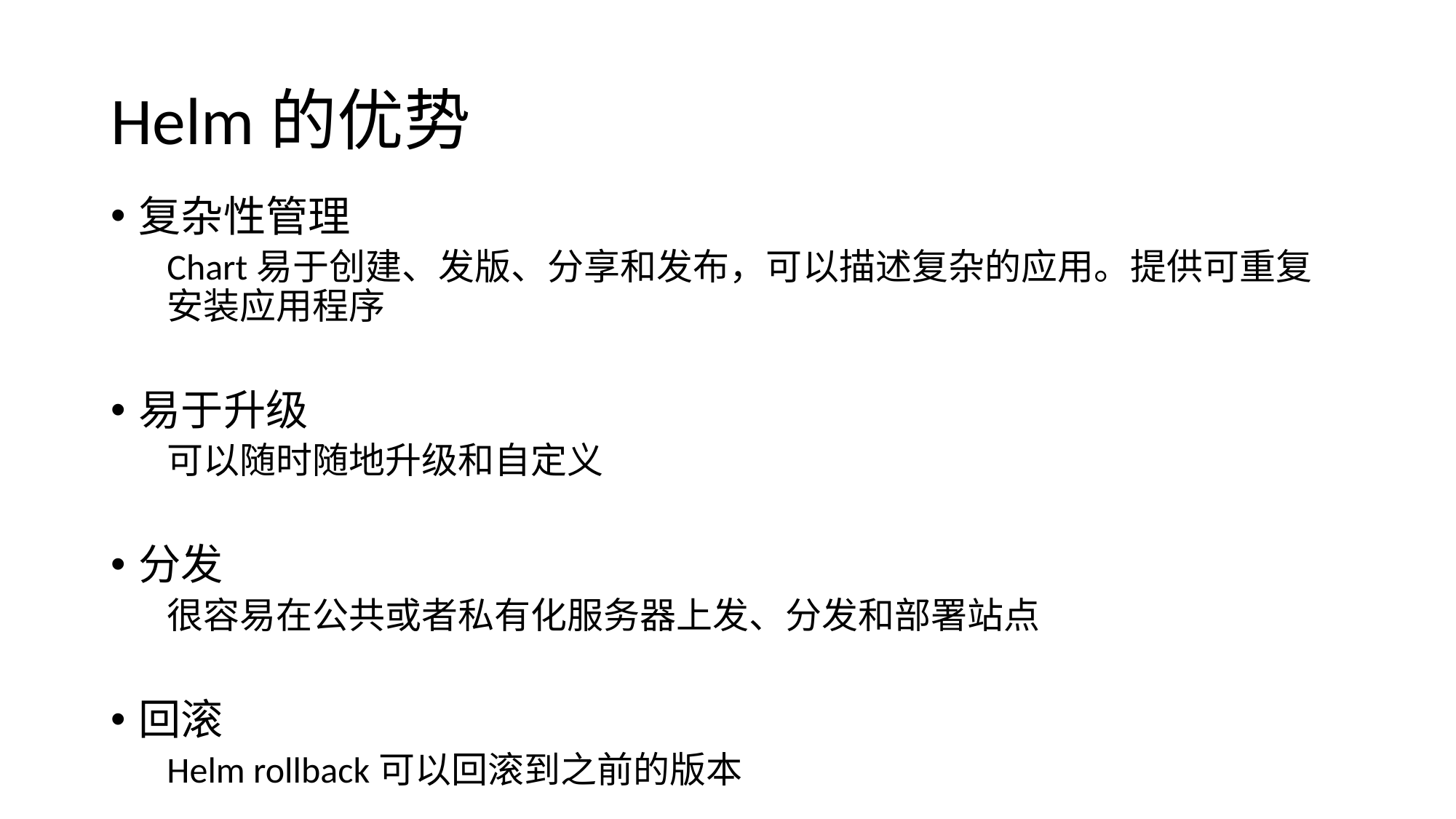

# Helm的优势
复杂性管理
Chart易于创建、发版、分享和发布，可以描述复杂的应用。提供可重复安装应用程序

易于升级
可以随时随地升级和自定义

分发
很容易在公共或者私有化服务器上发、分发和部署站点

回滚
Helm rollback可以回滚到之前的版本